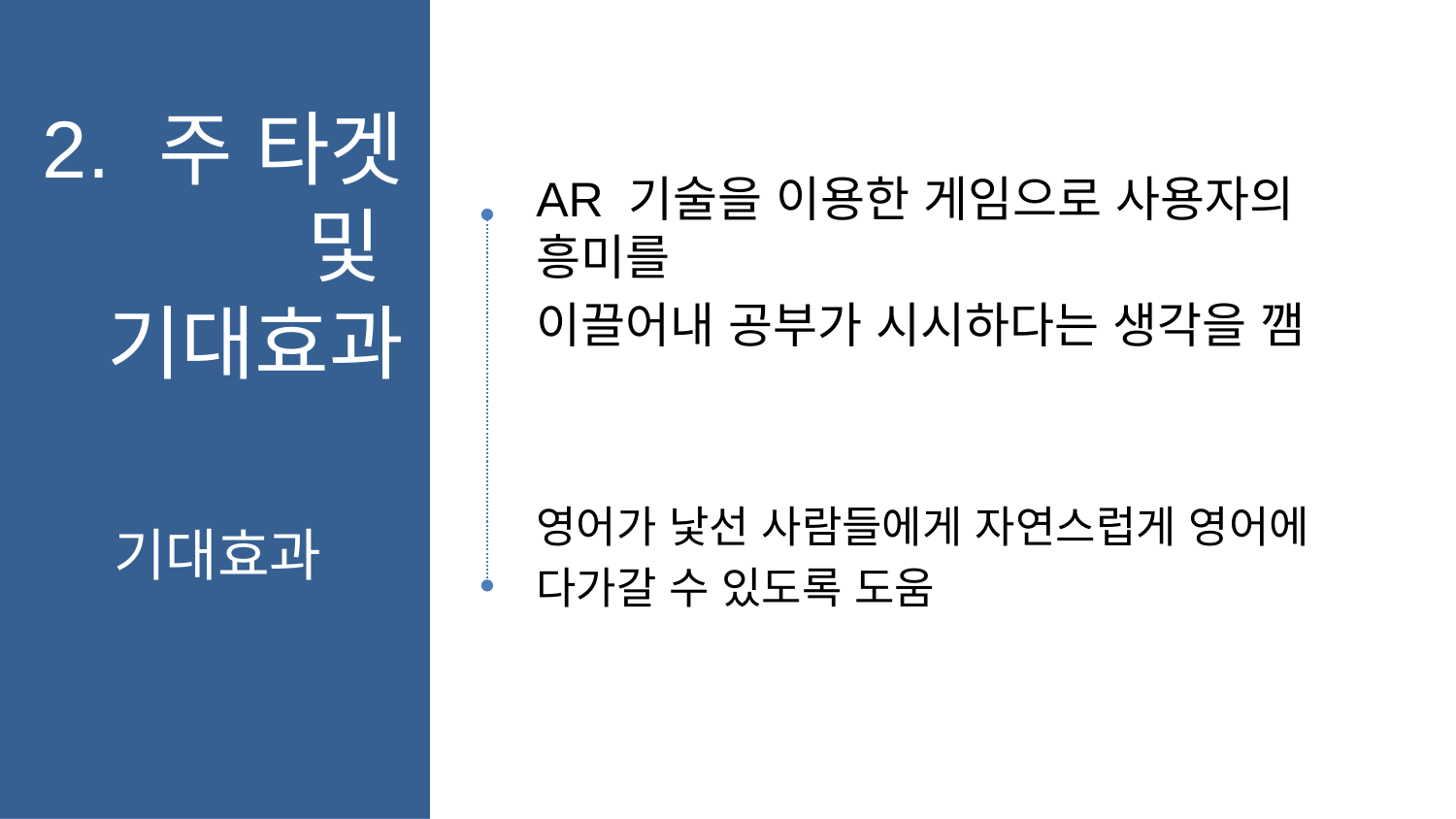

# 주 타겟 및 기대효과
2.
AR 기술을 이용한 게임으로 사용자의 흥미를
이끌어내 공부가 시시하다는 생각을 깸
영어가 낯선 사람들에게 자연스럽게 영어에
다가갈 수 있도록 도움
기대효과